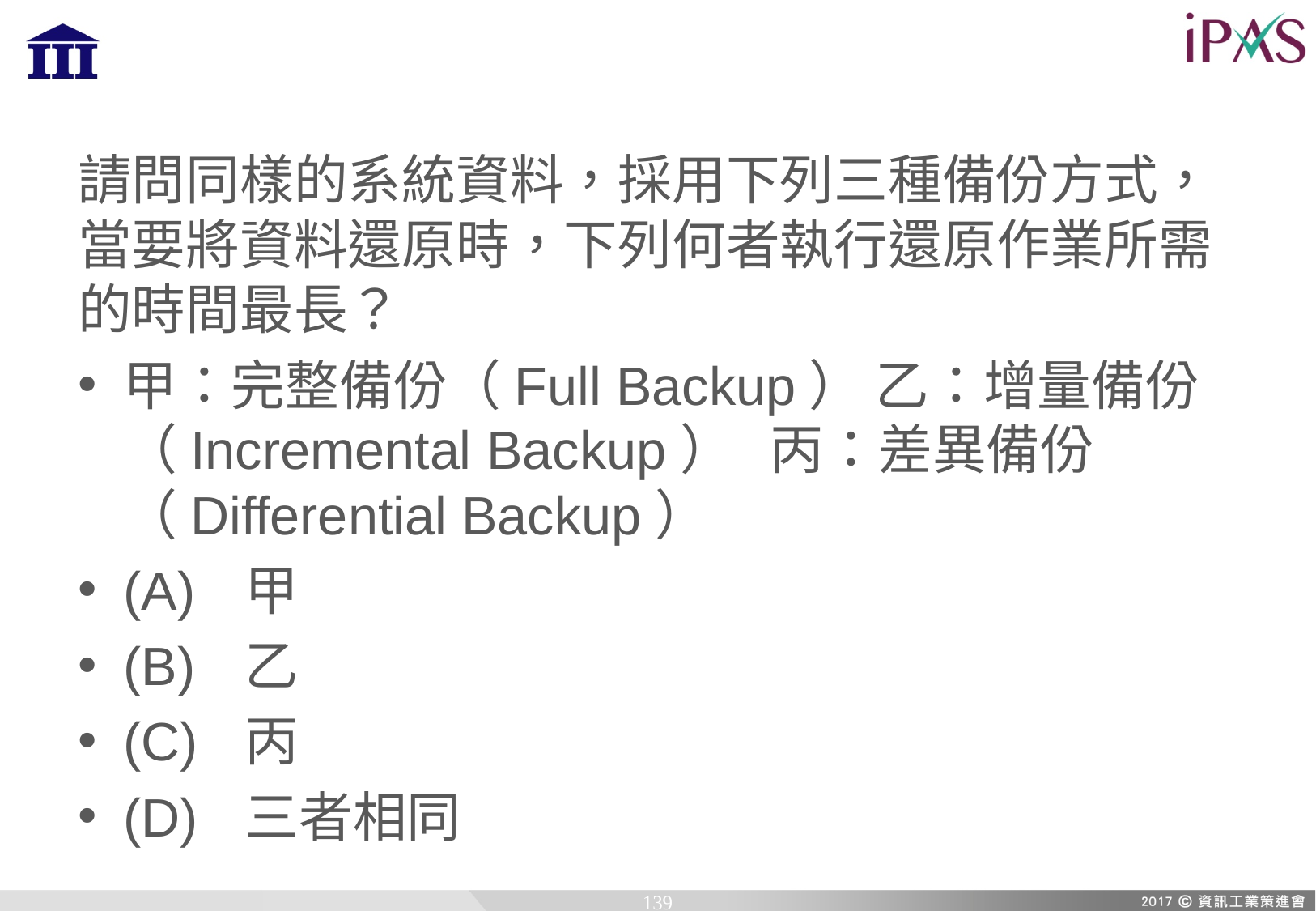

請問同樣的系統資料，採用下列三種備份方式，當要將資料還原時，下列何者執行還原作業所需的時間最長？
甲：完整備份（Full Backup） 乙：增量備份 （Incremental Backup）   丙：差異備份（Differential Backup）
(A)	甲
(B)	乙
(C)	丙
(D)	三者相同
139